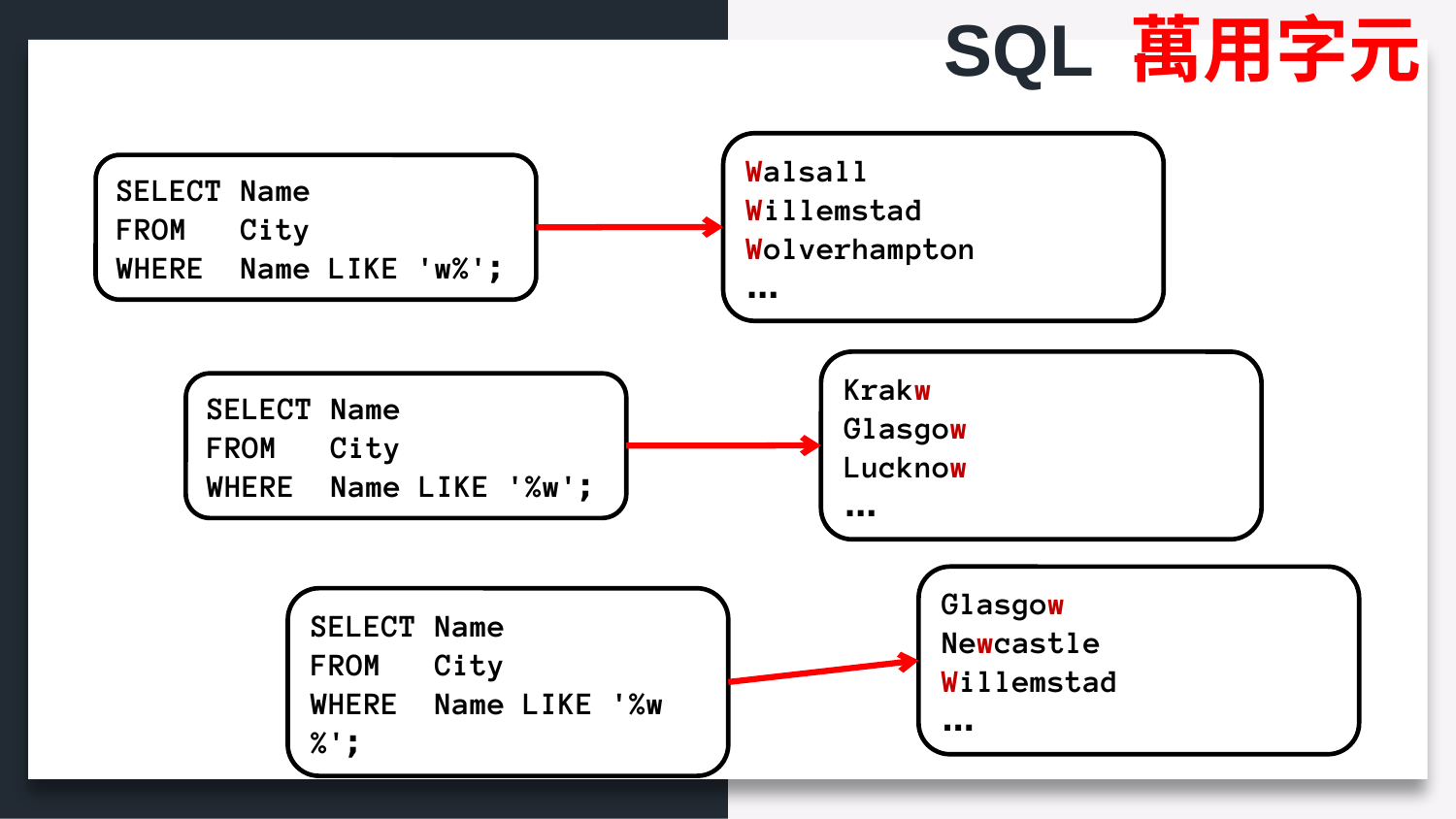

SQL 萬用字元
Walsall
Willemstad
Wolverhampton
…
SELECT Name
FROM   City
WHERE  Name LIKE 'w%';
Krakw
Glasgow
Lucknow
…
SELECT Name
FROM   City
WHERE  Name LIKE '%w';
Glasgow
Newcastle
Willemstad
…
SELECT Name
FROM   City
WHERE  Name LIKE '%w%';